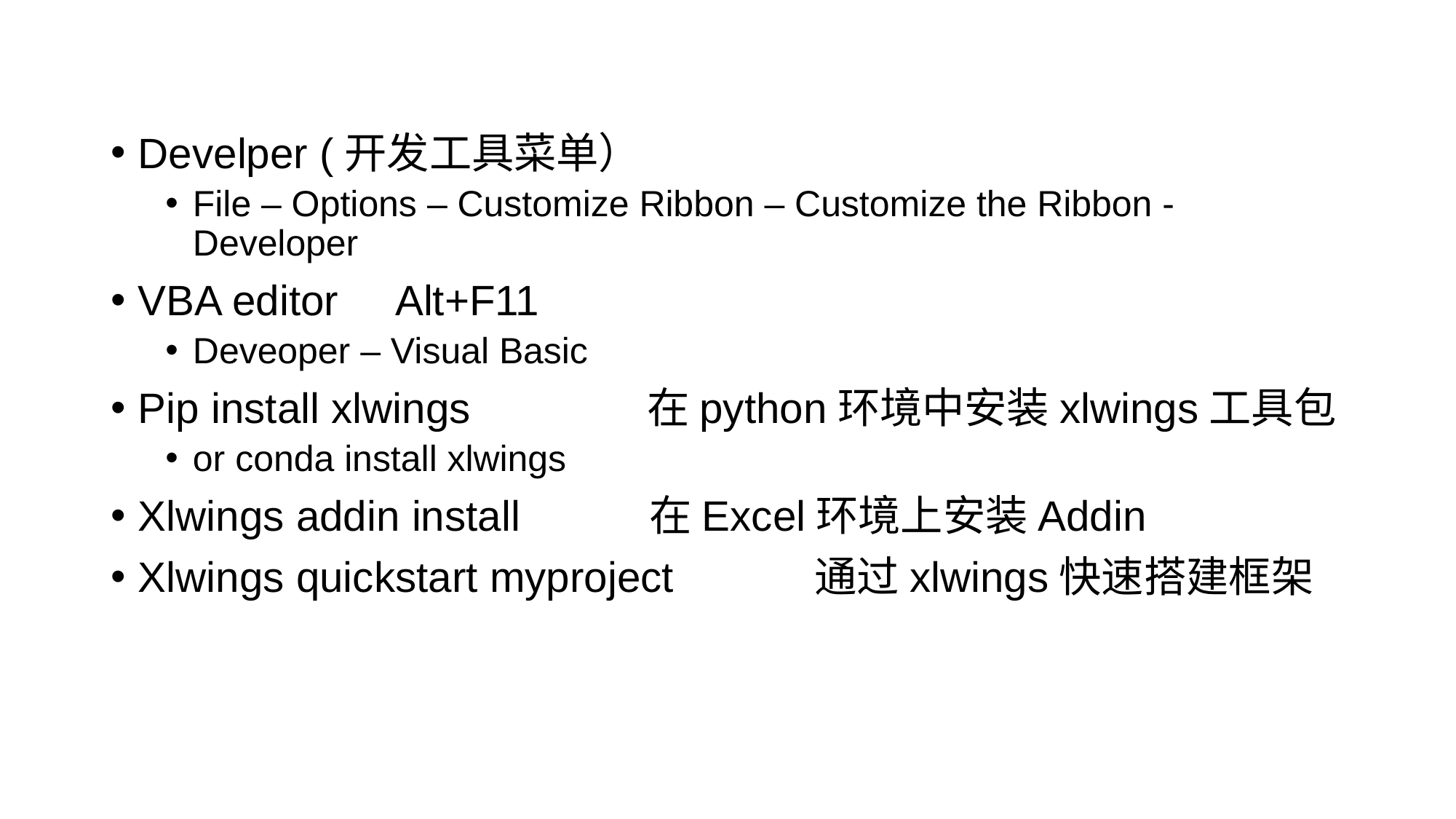

Develper (开发工具菜单）
File – Options – Customize Ribbon – Customize the Ribbon - Developer
VBA editor     Alt+F11
Deveoper – Visual Basic
Pip install xlwings              在python环境中安装xlwings工具包
or conda install xlwings
Xlwings addin install          在Excel环境上安装Addin
Xlwings quickstart myproject           通过xlwings快速搭建框架